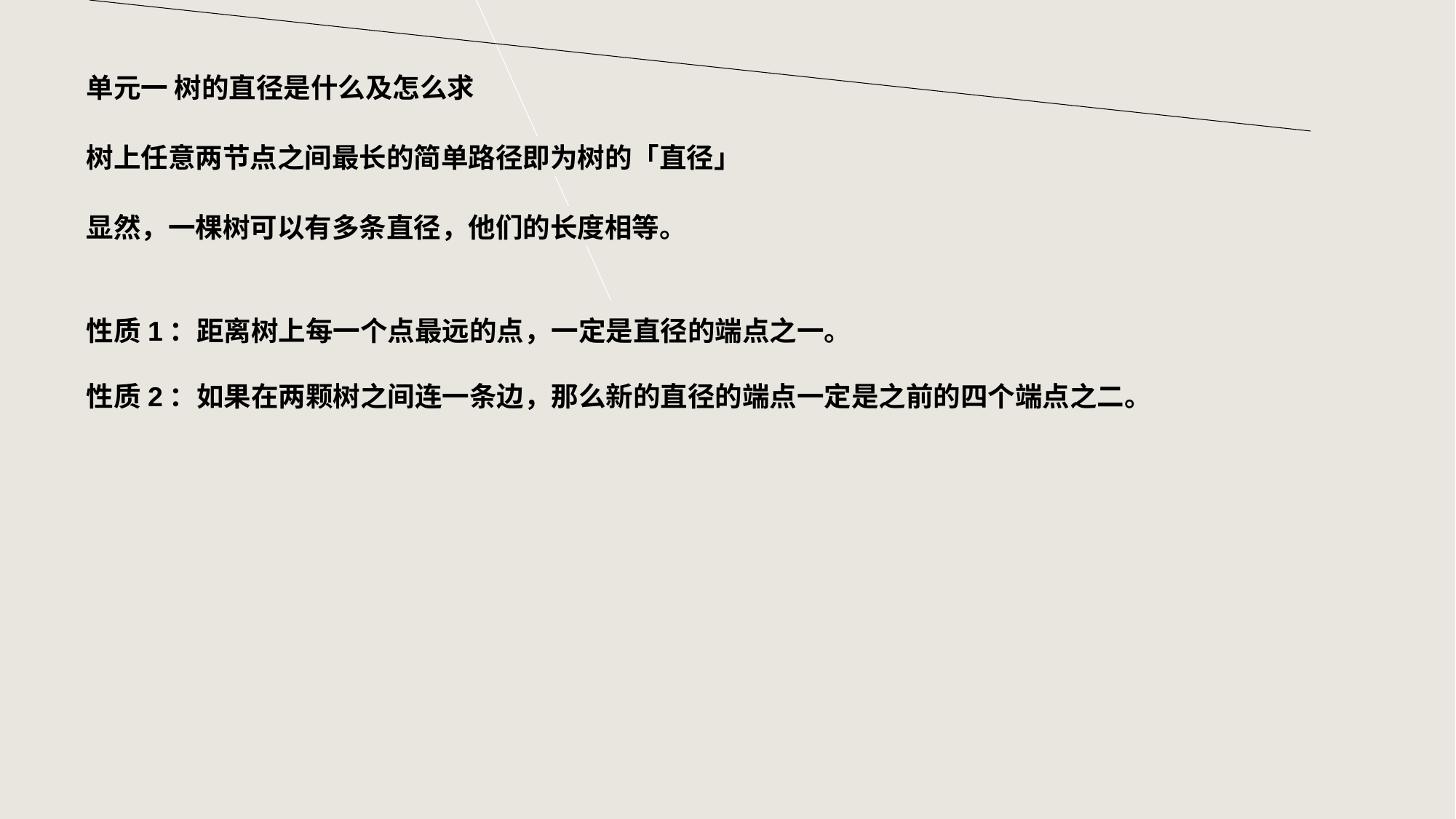

单元一 树的直径是什么及怎么求
树上任意两节点之间最长的简单路径即为树的「直径」
显然，一棵树可以有多条直径，他们的长度相等。
性质1：距离树上每一个点最远的点，一定是直径的端点之一。

性质2：如果在两颗树之间连一条边，那么新的直径的端点一定是之前的四个端点之二。